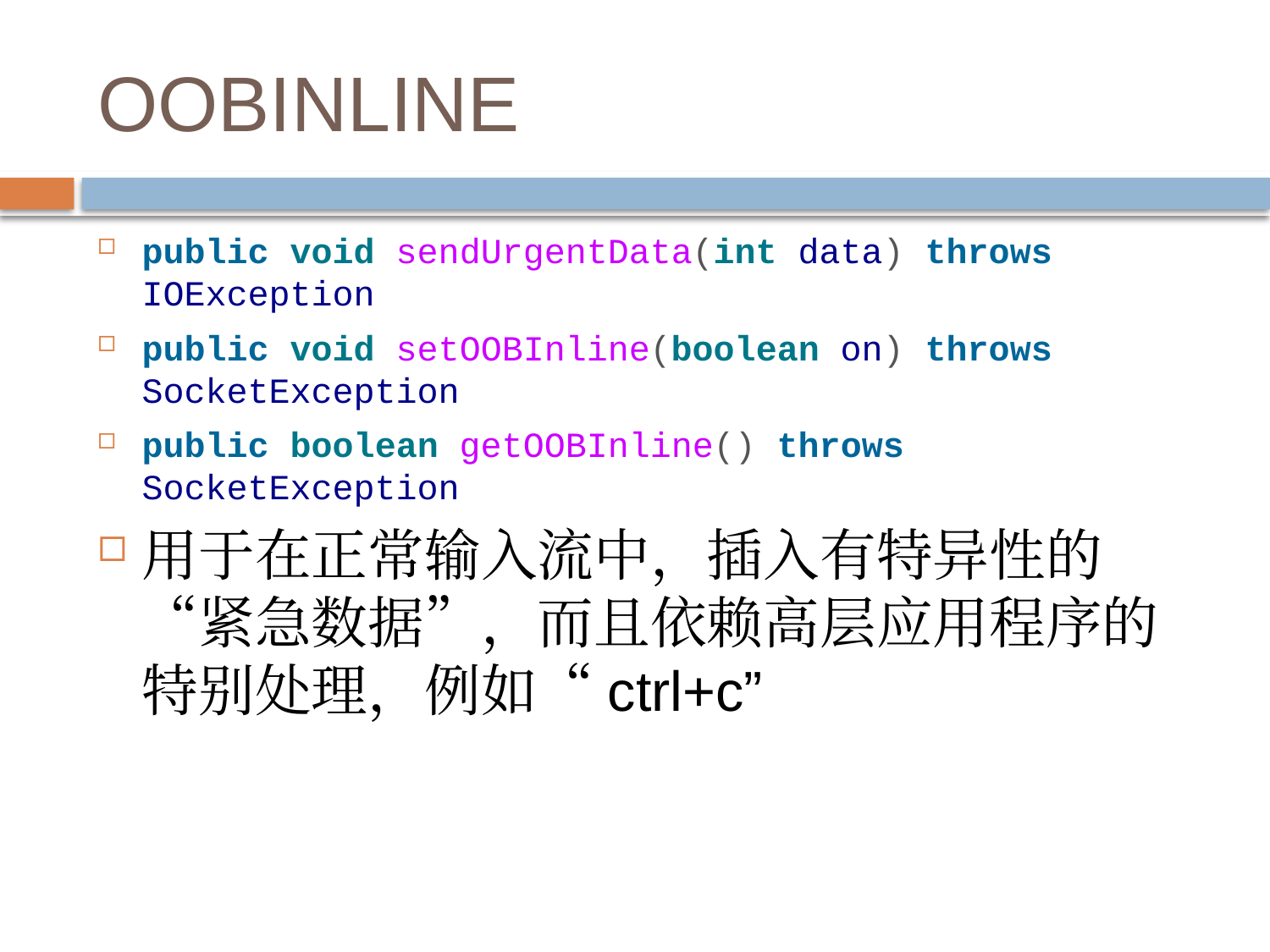

# OOBINLINE
public void sendUrgentData(int data) throws IOException
public void setOOBInline(boolean on) throws SocketException
public boolean getOOBInline() throws SocketException
用于在正常输入流中，插入有特异性的“紧急数据”，而且依赖高层应用程序的特别处理，例如“ctrl+c”